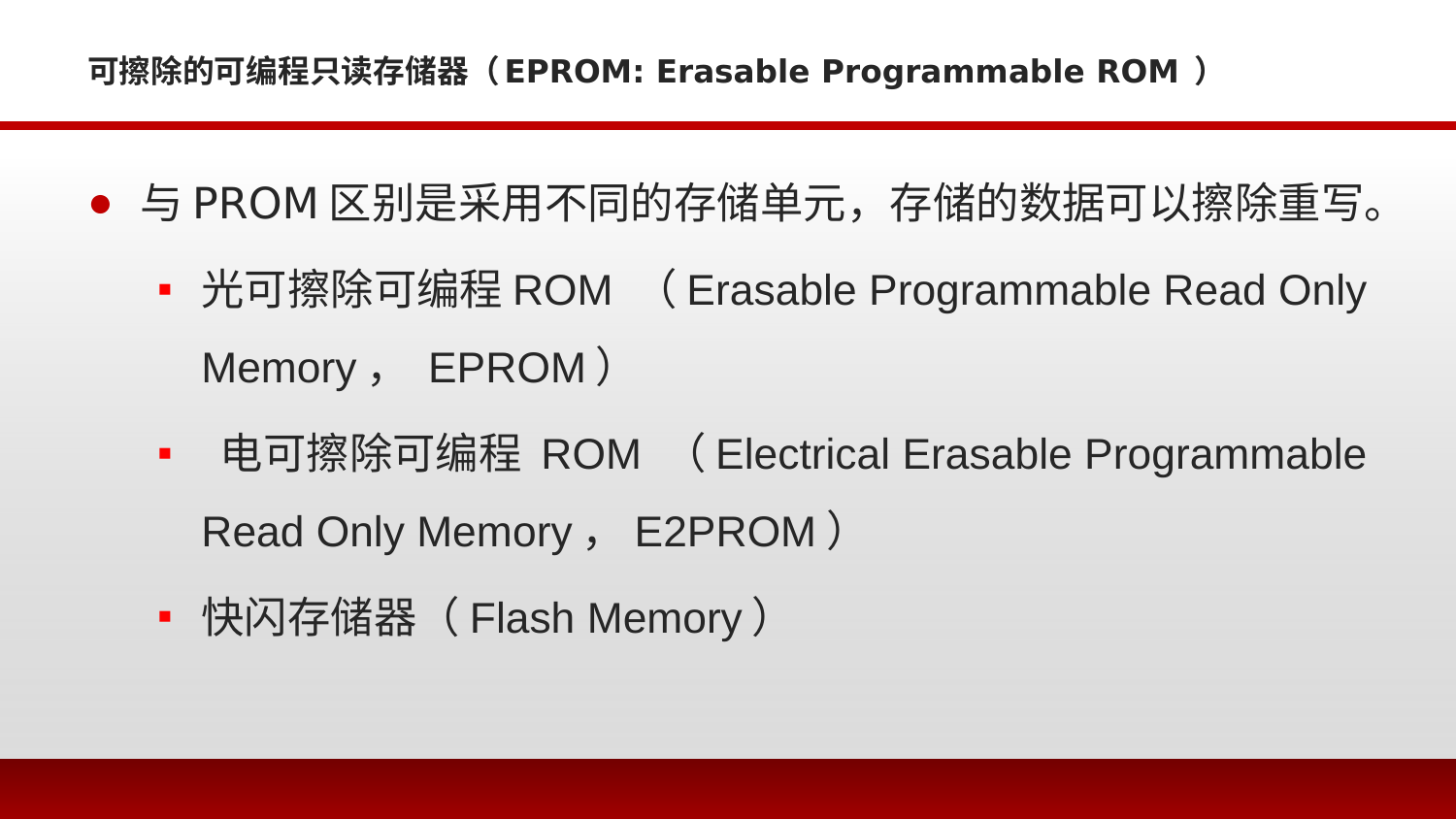

# 可擦除的可编程只读存储器（EPROM: Erasable Programmable ROM ）
与PROM区别是采用不同的存储单元，存储的数据可以擦除重写。
光可擦除可编程ROM （Erasable Programmable Read Only Memory， EPROM）
 电可擦除可编程 ROM （Electrical Erasable Programmable Read Only Memory，E2PROM）
快闪存储器（Flash Memory）

10